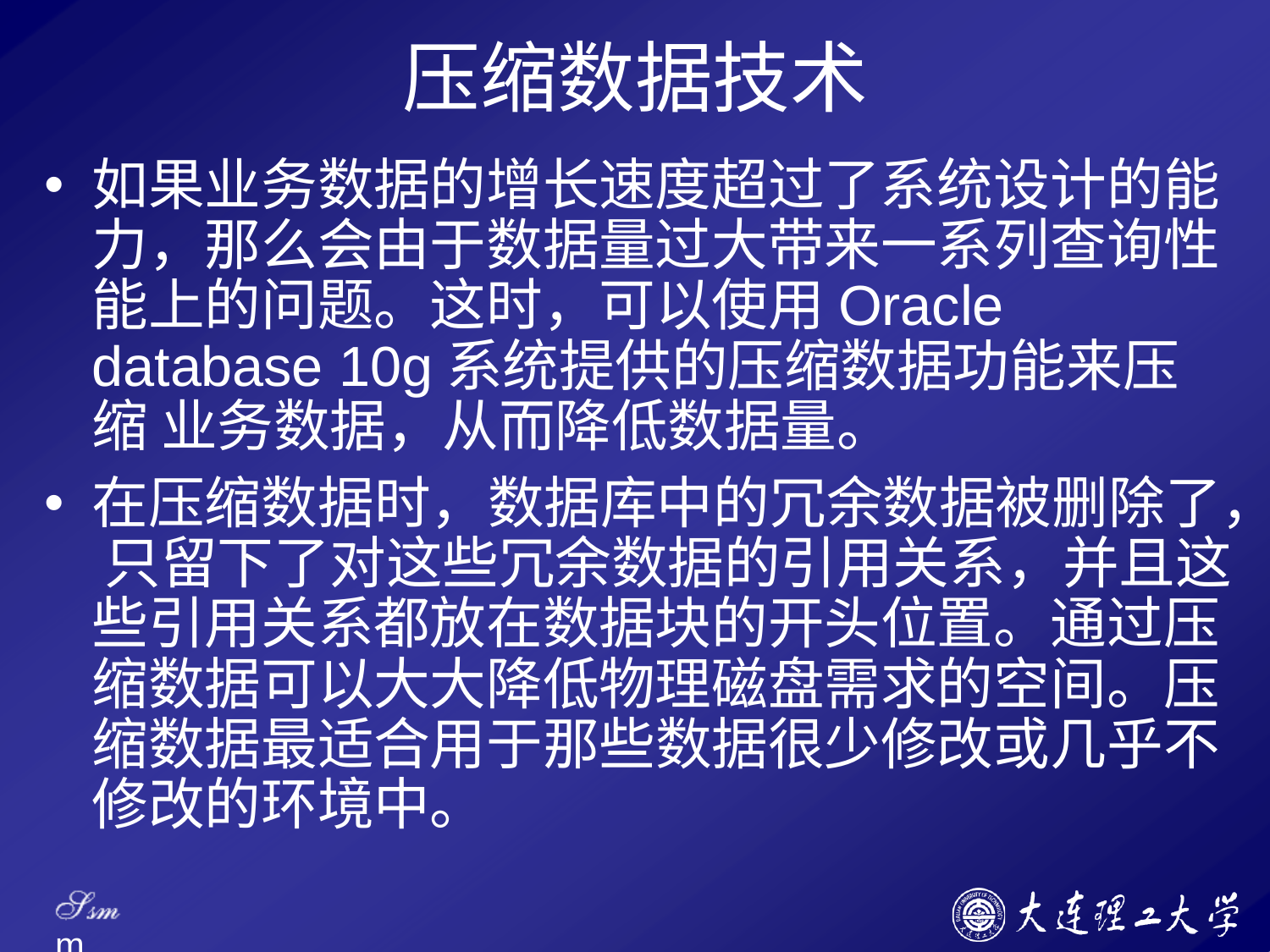

# 压缩数据技术
如果业务数据的增长速度超过了系统设计的能 力，那么会由于数据量过大带来一系列查询性 能上的问题。这时，可以使用Oracle  database 10g系统提供的压缩数据功能来压缩 业务数据，从而降低数据量。
在压缩数据时，数据库中的冗余数据被删除了，  只留下了对这些冗余数据的引用关系，并且这 些引用关系都放在数据块的开头位置。通过压 缩数据可以大大降低物理磁盘需求的空间。压 缩数据最适合用于那些数据很少修改或几乎不 修改的环境中。

Ssm